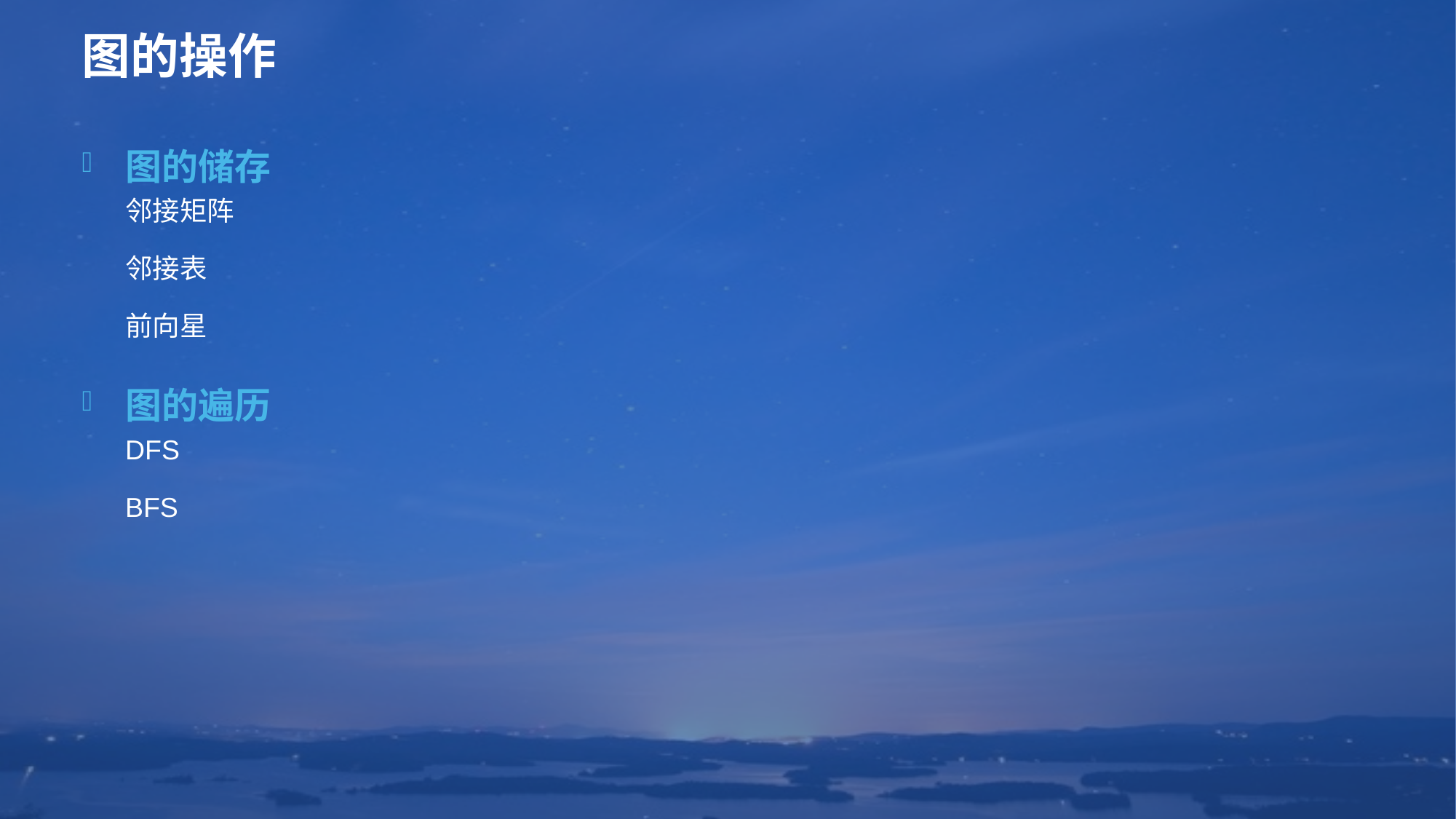

# 图的操作
图的储存
邻接矩阵
邻接表
前向星
图的遍历
DFS
BFS